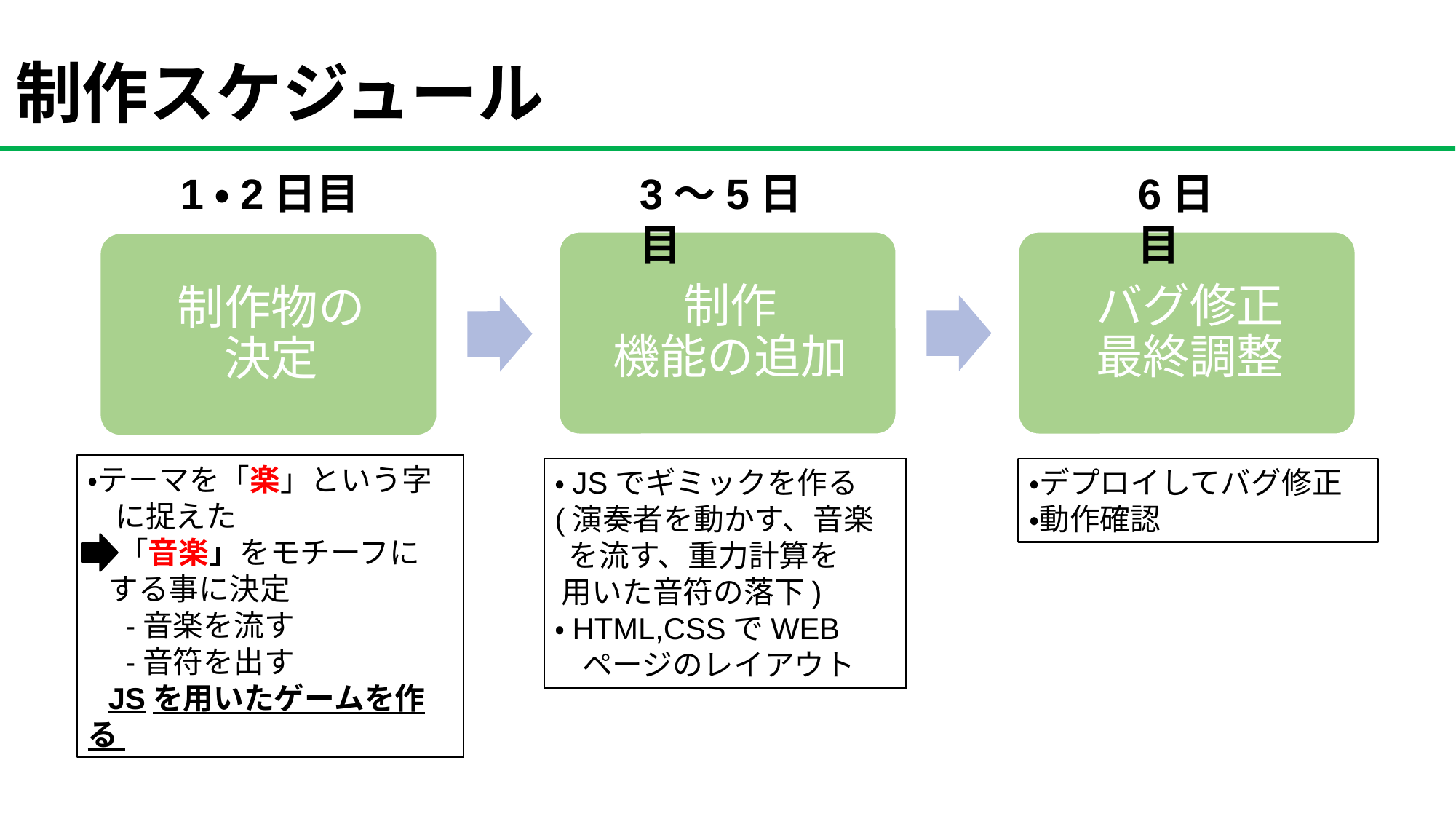

# 制作スケジュール
1・2日目
3～5日目
6日目
制作物の
決定

制作
機能の追加

バグ修正
最終調整
・テーマを「楽」という字
   に捉えた
　「音楽」をモチーフに
   する事に決定
　-音楽を流す
　-音符を出す
  JSを用いたゲームを作る

・JSでギミックを作る
(演奏者を動かす、音楽
 を流す、重力計算を
 用いた音符の落下)
・HTML,CSSでWEB
   ページのレイアウト
・デプロイしてバグ修正
・動作確認